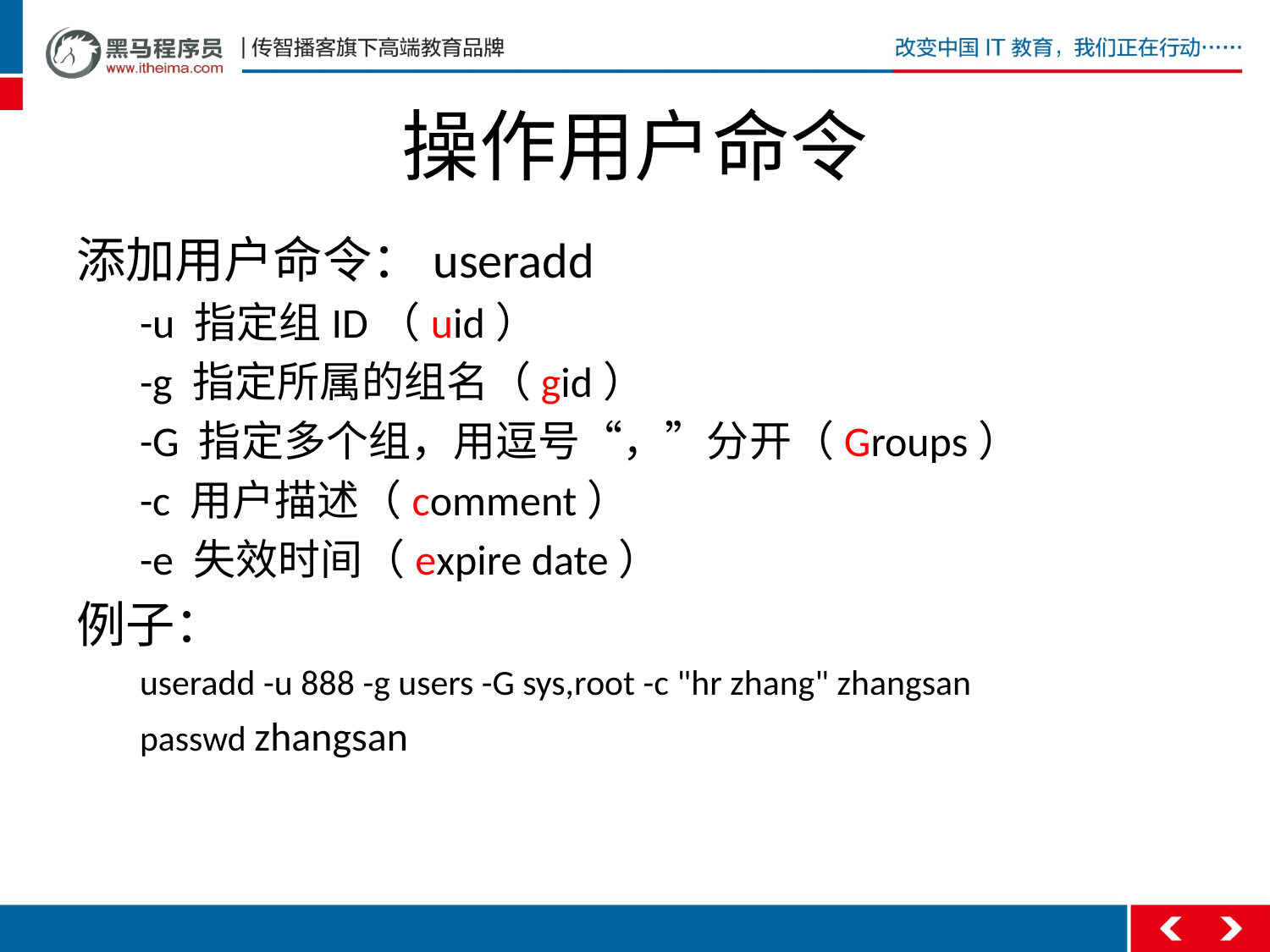

# 操作用户命令
添加用户命令：useradd
-u 指定组ID（uid）
-g 指定所属的组名（gid）
-G 指定多个组，用逗号“，”分开（Groups）
-c 用户描述（comment）
-e 失效时间（expire date）
例子：
useradd -u 888 -g users -G sys,root -c "hr zhang" zhangsan
passwd zhangsan